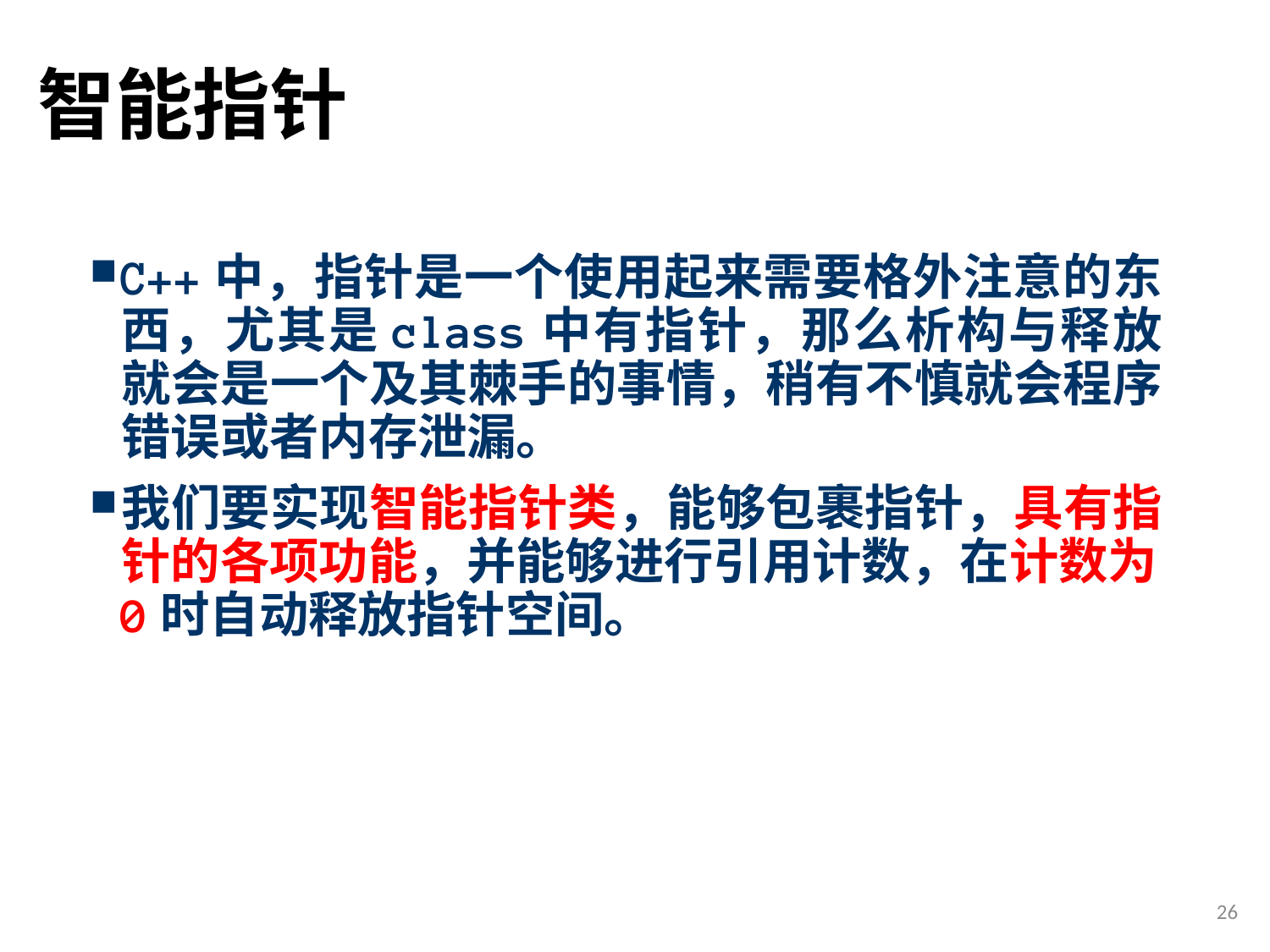

# 智能指针
C++中，指针是一个使用起来需要格外注意的东西，尤其是class中有指针，那么析构与释放就会是一个及其棘手的事情，稍有不慎就会程序错误或者内存泄漏。
我们要实现智能指针类，能够包裹指针，具有指针的各项功能，并能够进行引用计数，在计数为0时自动释放指针空间。
26